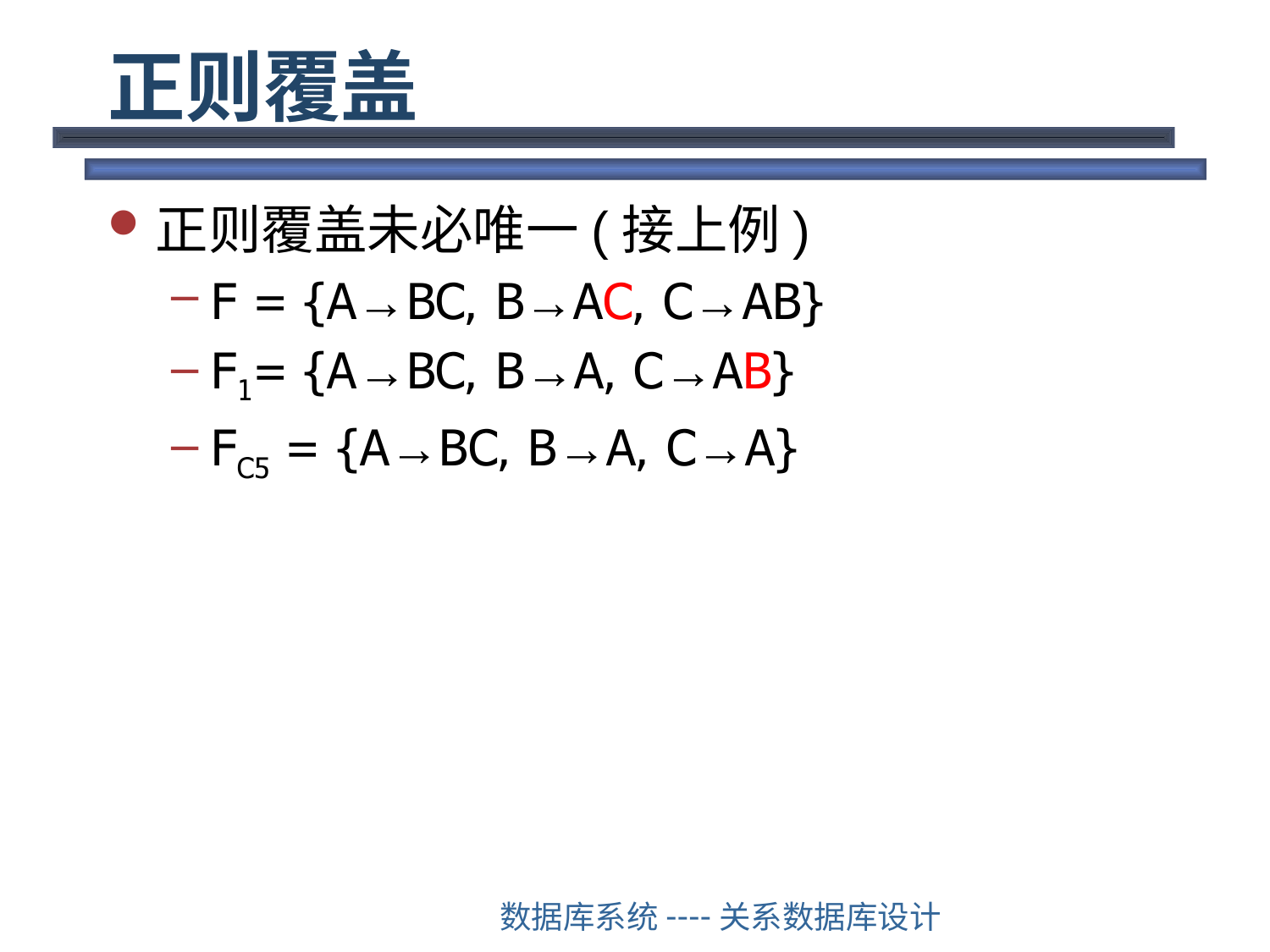

# 正则覆盖
正则覆盖未必唯一(接上例)
F = {A→BC, B→AC, C→AB}
F1= {A→BC, B→A, C→AB}
FC5 = {A→BC, B→A, C→A}
数据库系统----关系数据库设计